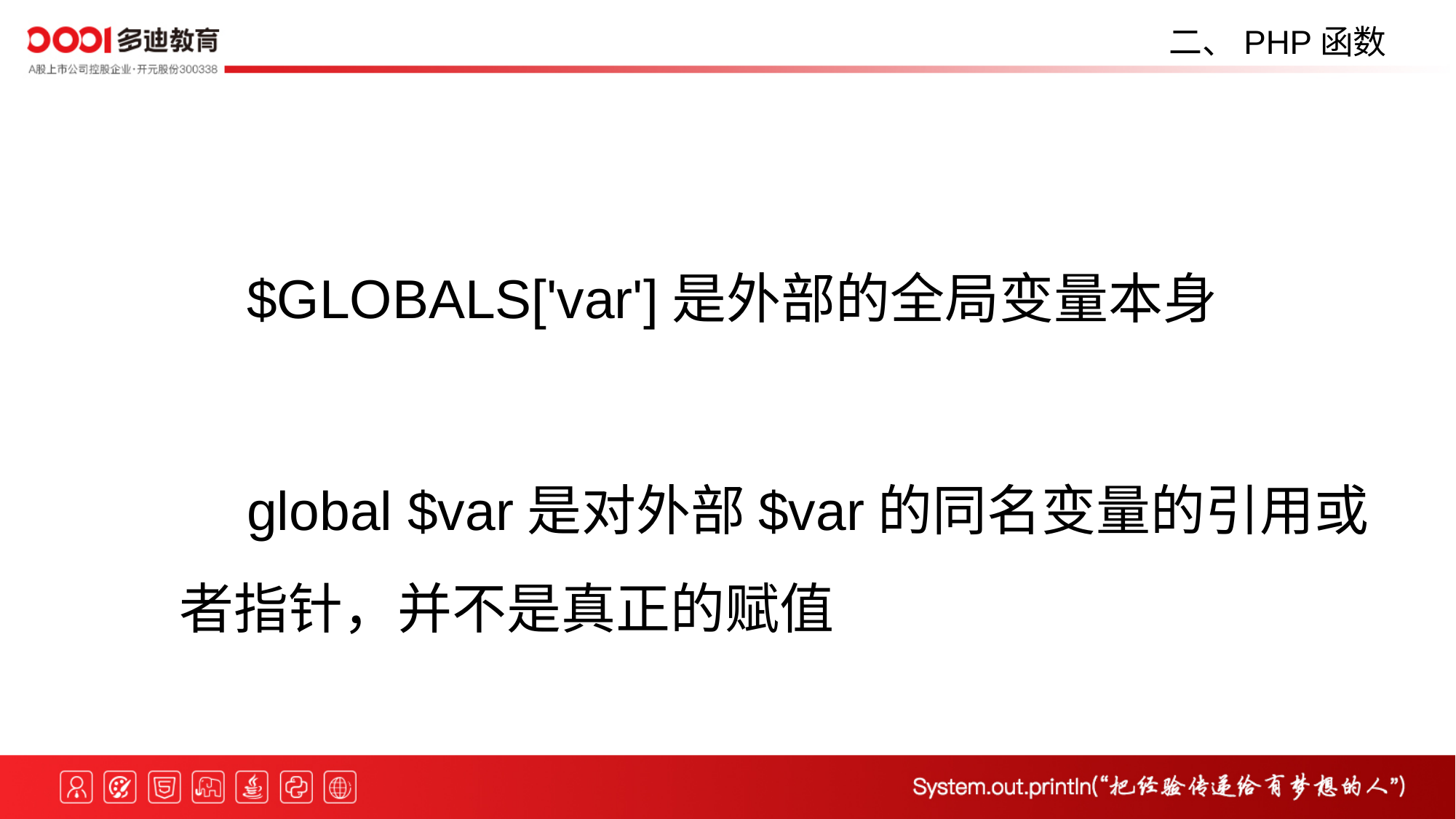

二、PHP函数

　$GLOBALS['var']是外部的全局变量本身

　global $var是对外部$var的同名变量的引用或者指针，并不是真正的赋值